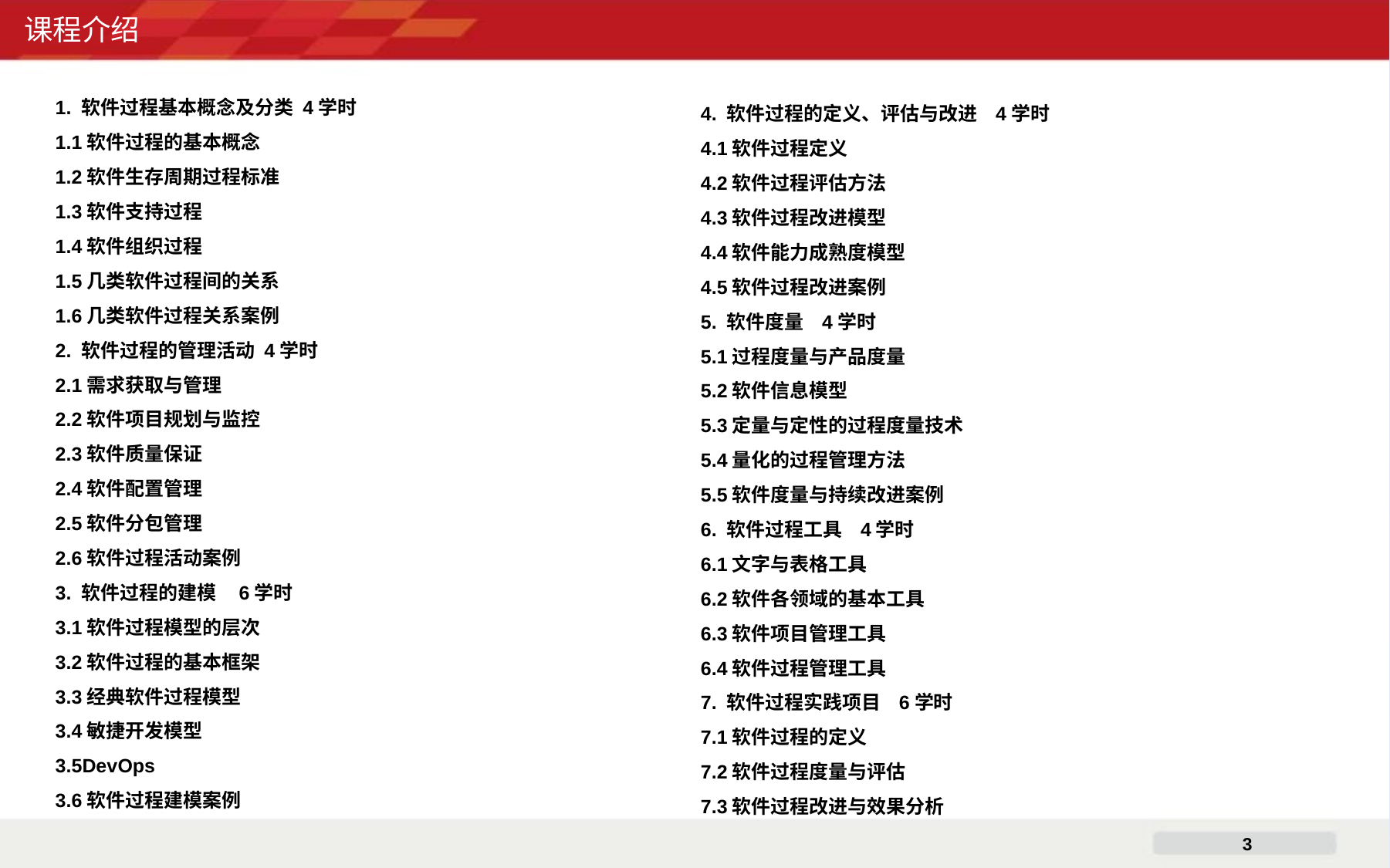

课程介绍
1. 软件过程基本概念及分类 4学时
1.1软件过程的基本概念
1.2软件生存周期过程标准
1.3软件支持过程
1.4软件组织过程
1.5几类软件过程间的关系
1.6几类软件过程关系案例
2. 软件过程的管理活动 4学时
2.1需求获取与管理
2.2软件项目规划与监控
2.3软件质量保证
2.4软件配置管理
2.5软件分包管理
2.6软件过程活动案例
3. 软件过程的建模    6学时
3.1软件过程模型的层次
3.2软件过程的基本框架
3.3经典软件过程模型
3.4敏捷开发模型
3.5DevOps
3.6软件过程建模案例
4. 软件过程的定义、评估与改进   4学时
4.1软件过程定义
4.2软件过程评估方法
4.3软件过程改进模型
4.4软件能力成熟度模型
4.5软件过程改进案例
5. 软件度量   4学时
5.1过程度量与产品度量
5.2软件信息模型
5.3定量与定性的过程度量技术
5.4量化的过程管理方法
5.5软件度量与持续改进案例
6. 软件过程工具   4学时
6.1文字与表格工具
6.2软件各领域的基本工具
6.3软件项目管理工具
6.4软件过程管理工具
7. 软件过程实践项目   6学时
7.1软件过程的定义
7.2软件过程度量与评估
7.3软件过程改进与效果分析